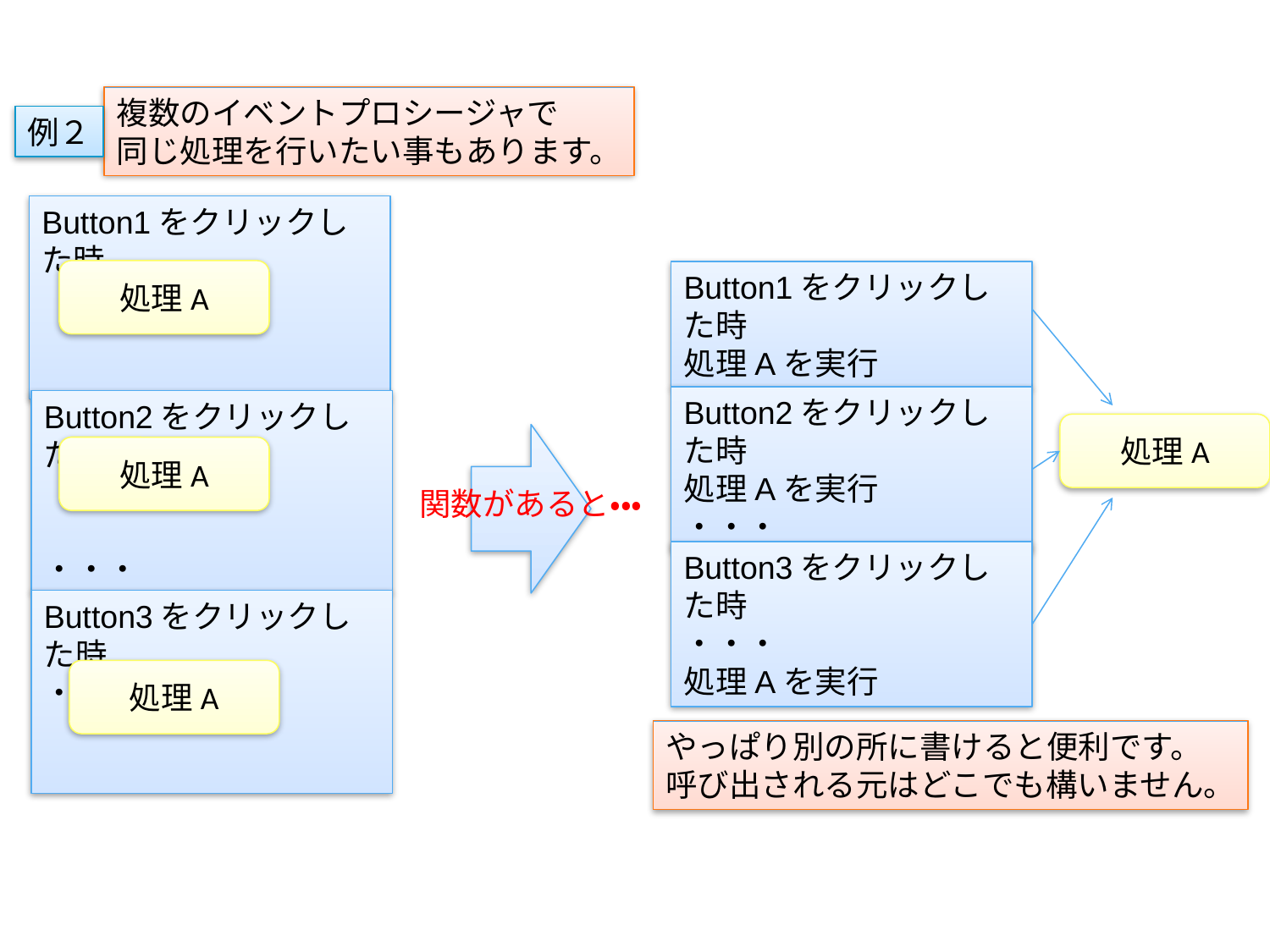

複数のイベントプロシージャで
同じ処理を行いたい事もあります。
例２
Button1をクリックした時

処理A
Button1をクリックした時
処理Aを実行
Button2をクリックした時
処理Aを実行
・・・
Button2をクリックした時

・・・
処理A

処理A
関数があると・・・
Button3をクリックした時
・・・
処理Aを実行
Button3をクリックした時
・・・

処理A
やっぱり別の所に書けると便利です。
呼び出される元はどこでも構いません。